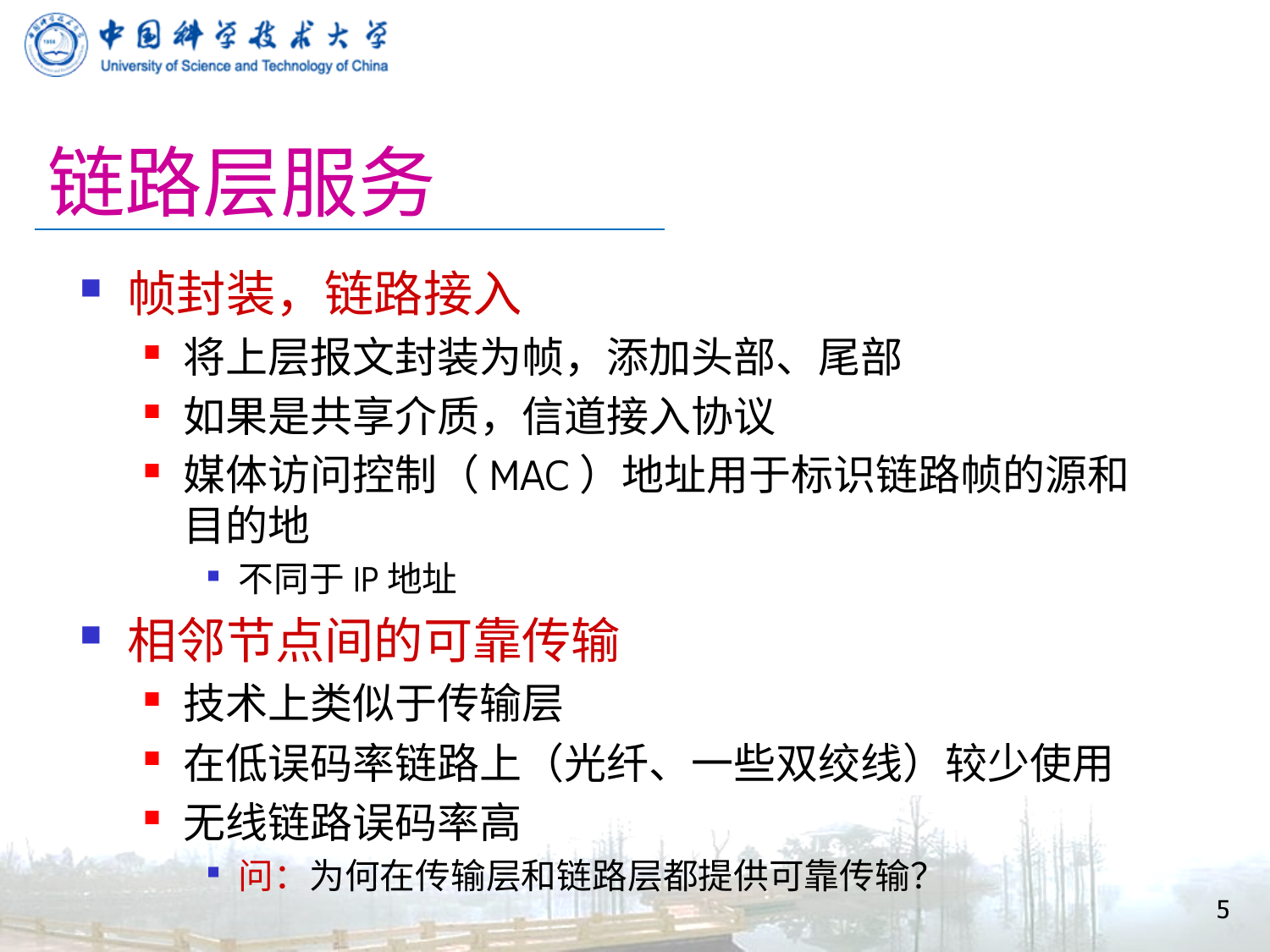

# 链路层服务
帧封装，链路接入
将上层报文封装为帧，添加头部、尾部
如果是共享介质，信道接入协议
媒体访问控制（MAC）地址用于标识链路帧的源和目的地
不同于IP地址
相邻节点间的可靠传输
技术上类似于传输层
在低误码率链路上（光纤、一些双绞线）较少使用
无线链路误码率高
问：为何在传输层和链路层都提供可靠传输？
5